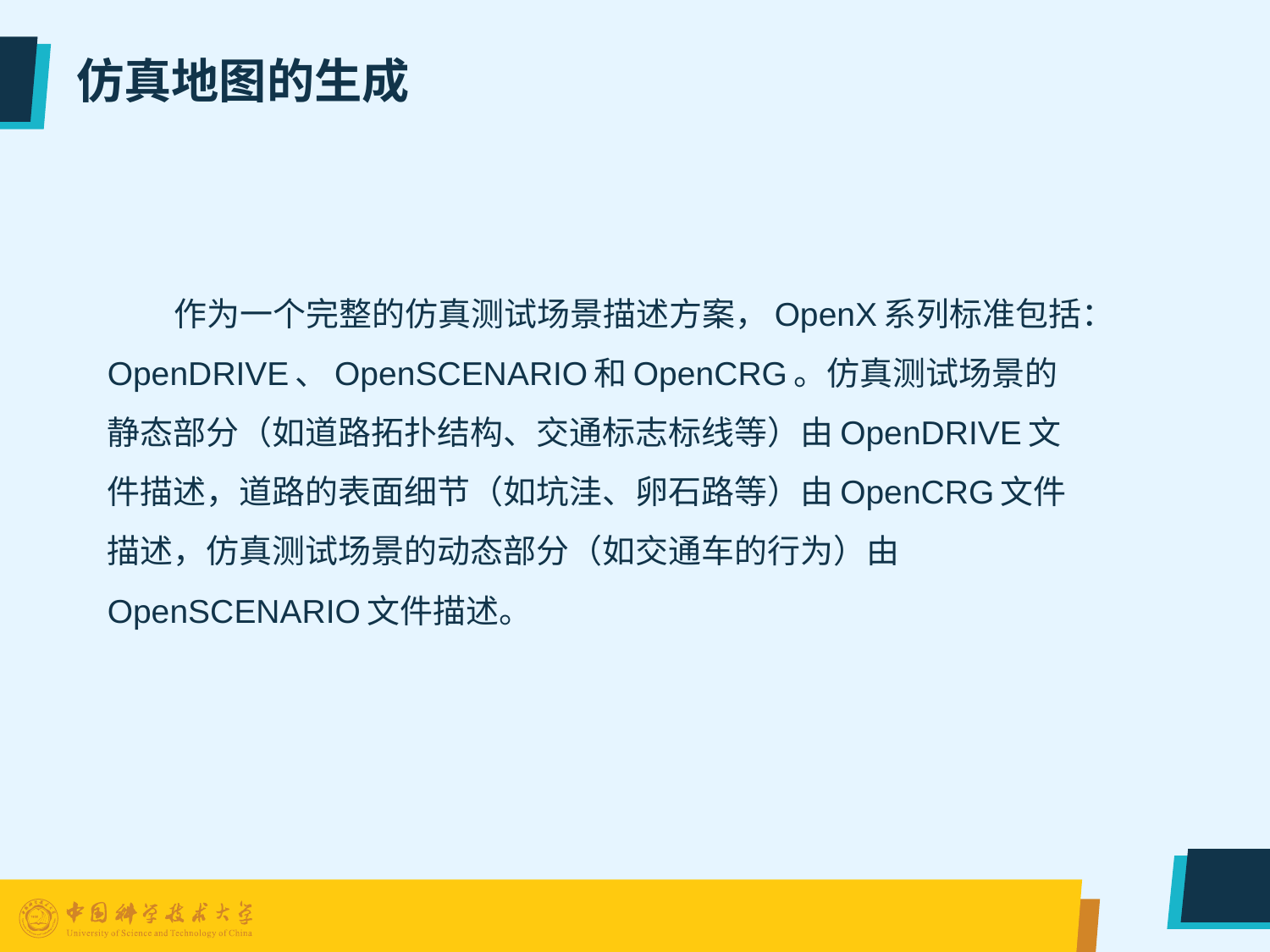

# 仿真地图的生成
作为一个完整的仿真测试场景描述方案，OpenX系列标准包括：OpenDRIVE、OpenSCENARIO和OpenCRG。仿真测试场景的静态部分（如道路拓扑结构、交通标志标线等）由OpenDRIVE文件描述，道路的表面细节（如坑洼、卵石路等）由OpenCRG文件描述，仿真测试场景的动态部分（如交通车的行为）由OpenSCENARIO文件描述。
23